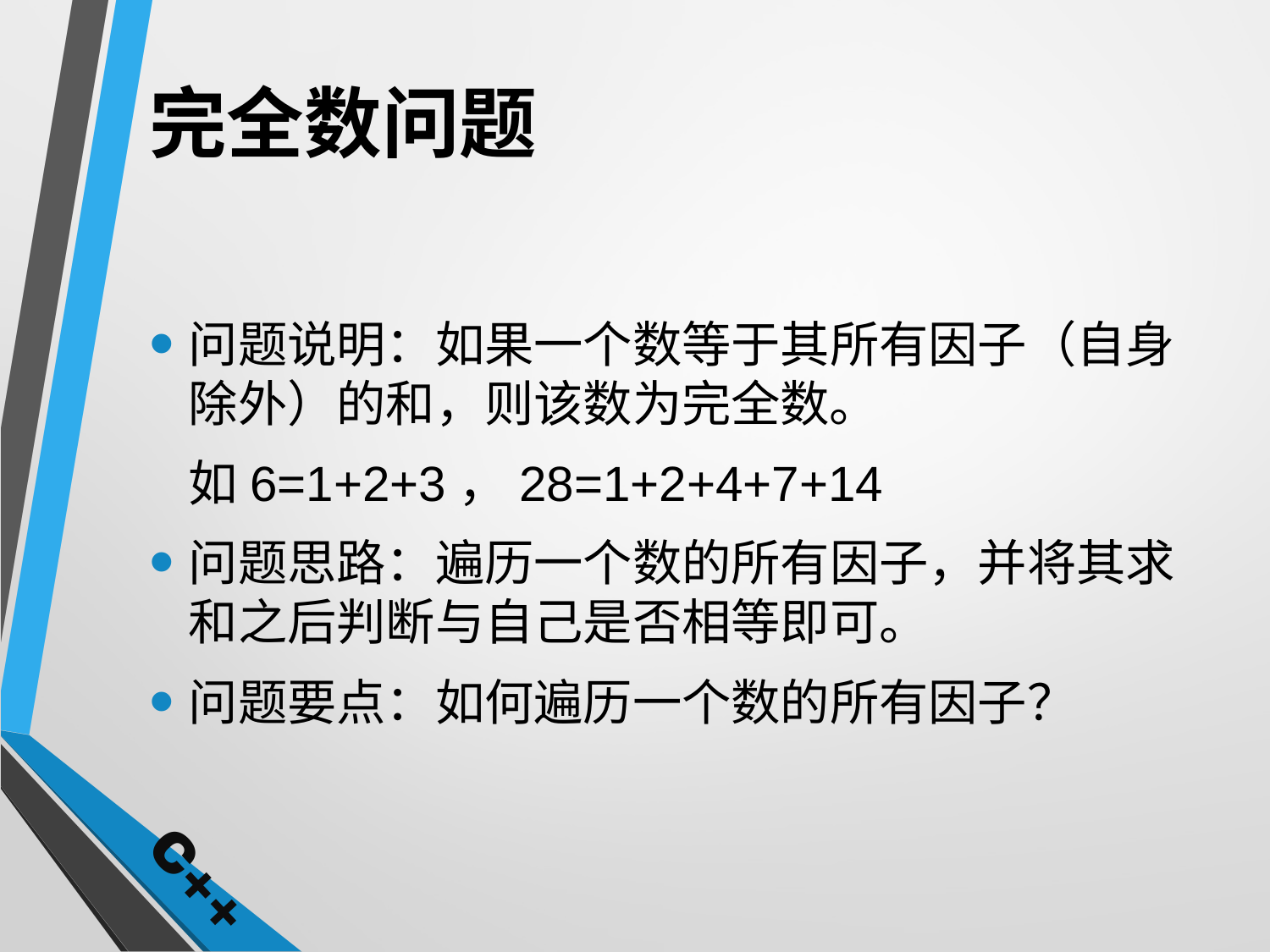

# 完全数问题
问题说明：如果一个数等于其所有因子（自身除外）的和，则该数为完全数。
	如6=1+2+3，28=1+2+4+7+14
问题思路：遍历一个数的所有因子，并将其求和之后判断与自己是否相等即可。
问题要点：如何遍历一个数的所有因子？